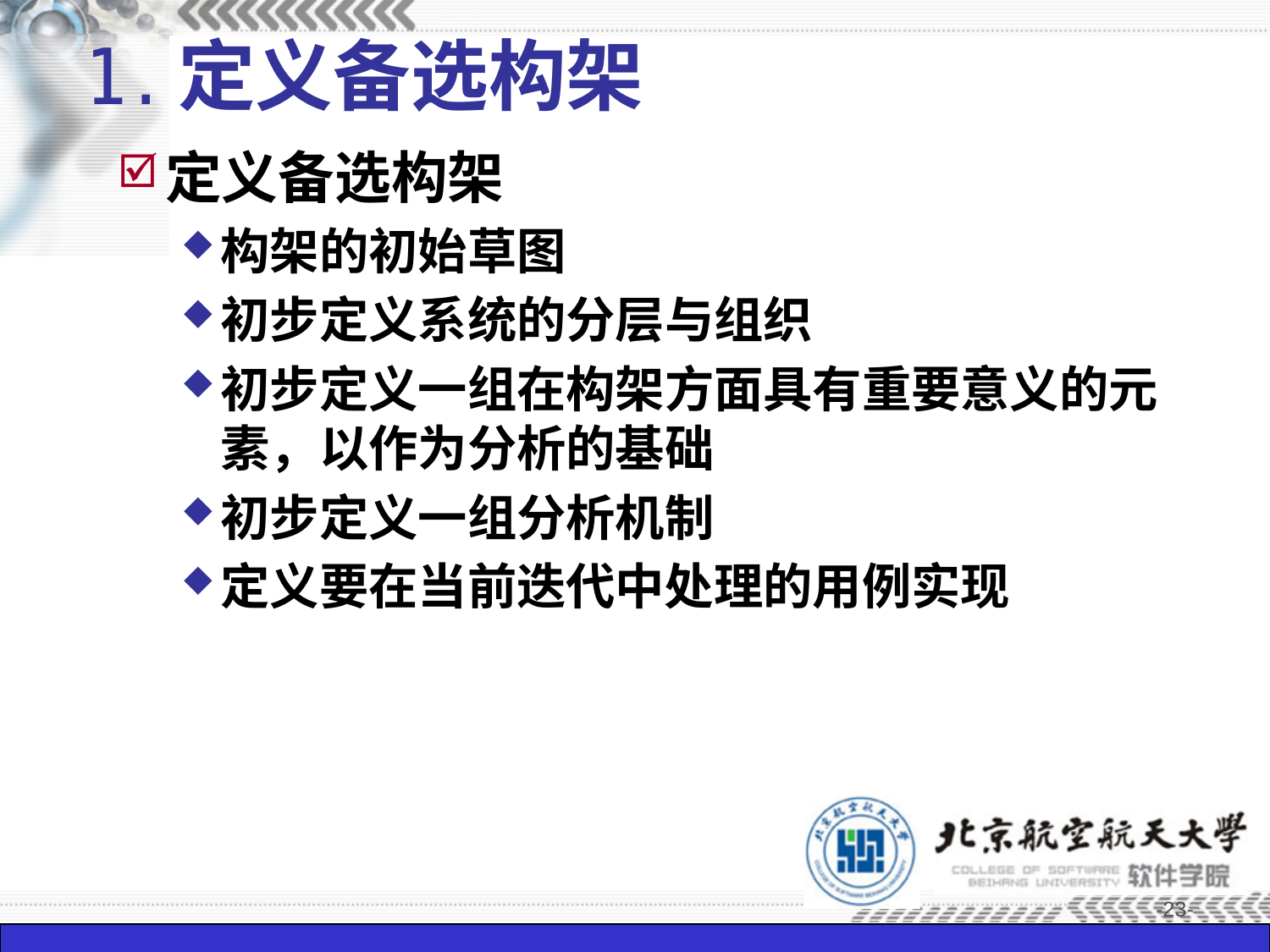

# 1.定义备选构架
定义备选构架
构架的初始草图
初步定义系统的分层与组织
初步定义一组在构架方面具有重要意义的元素，以作为分析的基础
初步定义一组分析机制
定义要在当前迭代中处理的用例实现
-23-